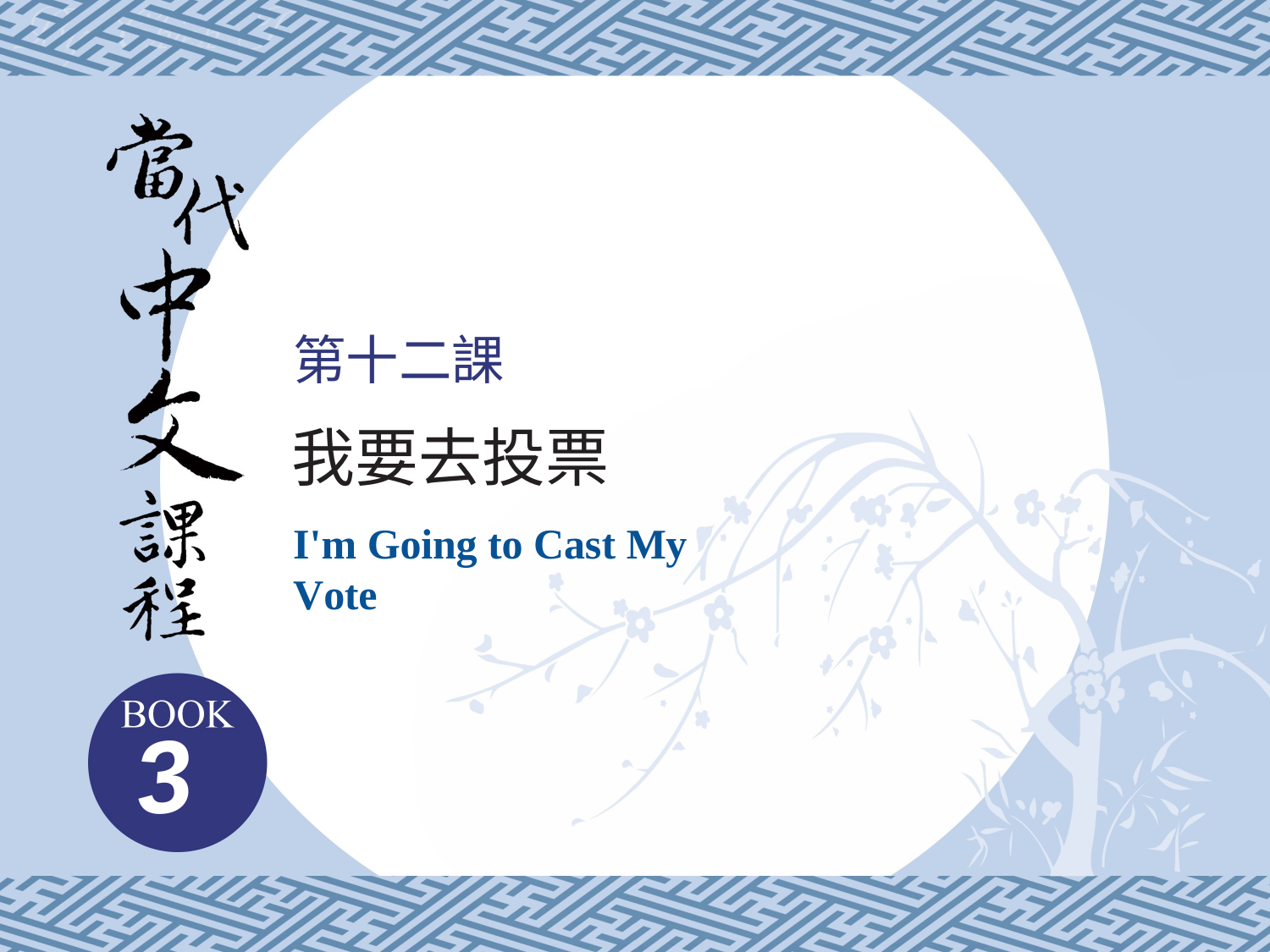

# 第十二課
我要去投票
I'm Going to Cast My Vote
3